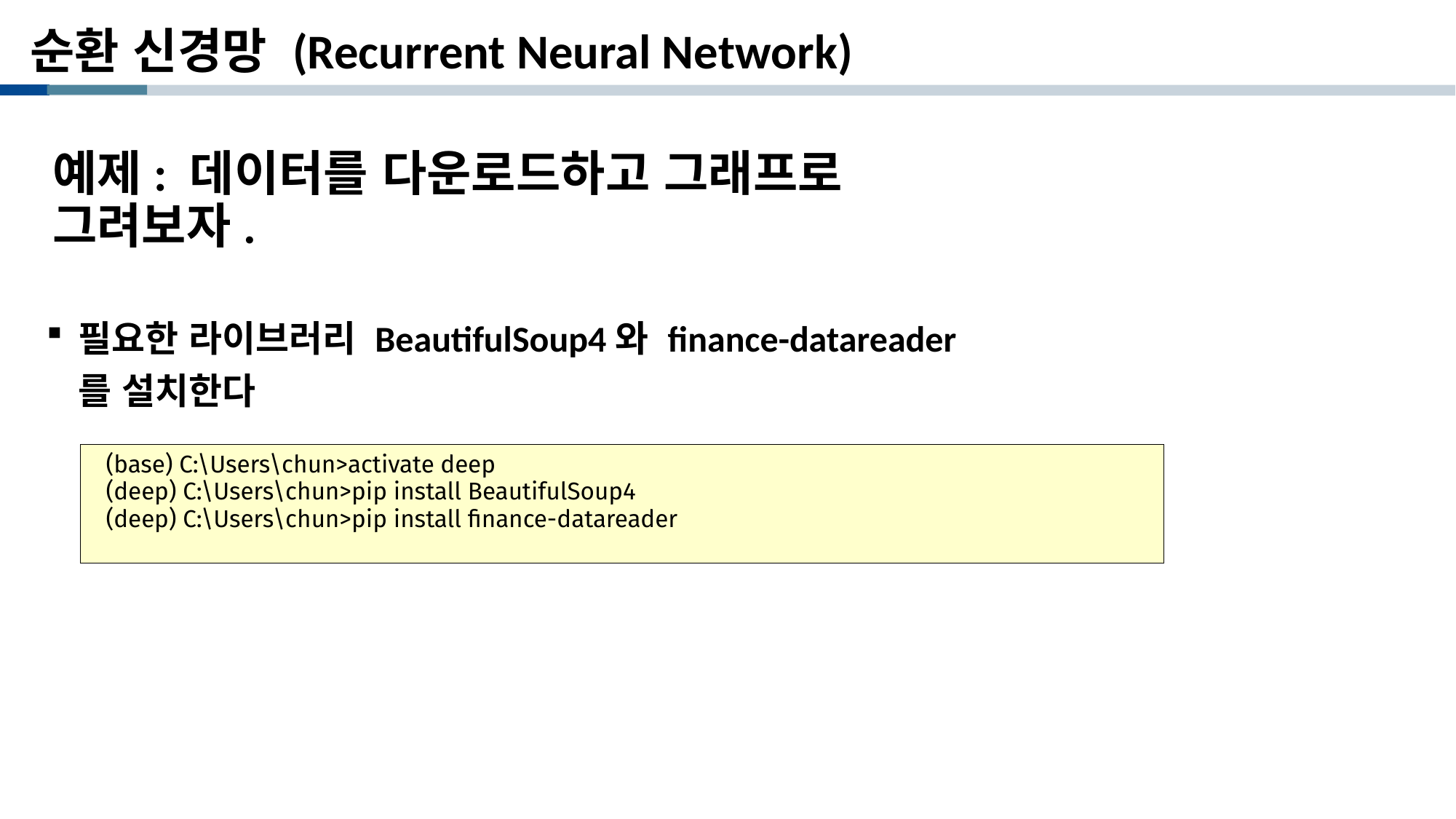

# 순환 신경망 (Recurrent Neural Network)
예제: 데이터를 다운로드하고 그래프로 그려보자.
필요한 라이브러리 BeautifulSoup4와 finance-datareader를 설치한다
(base) C:\Users\chun>activate deep
(deep) C:\Users\chun>pip install BeautifulSoup4
(deep) C:\Users\chun>pip install finance-datareader